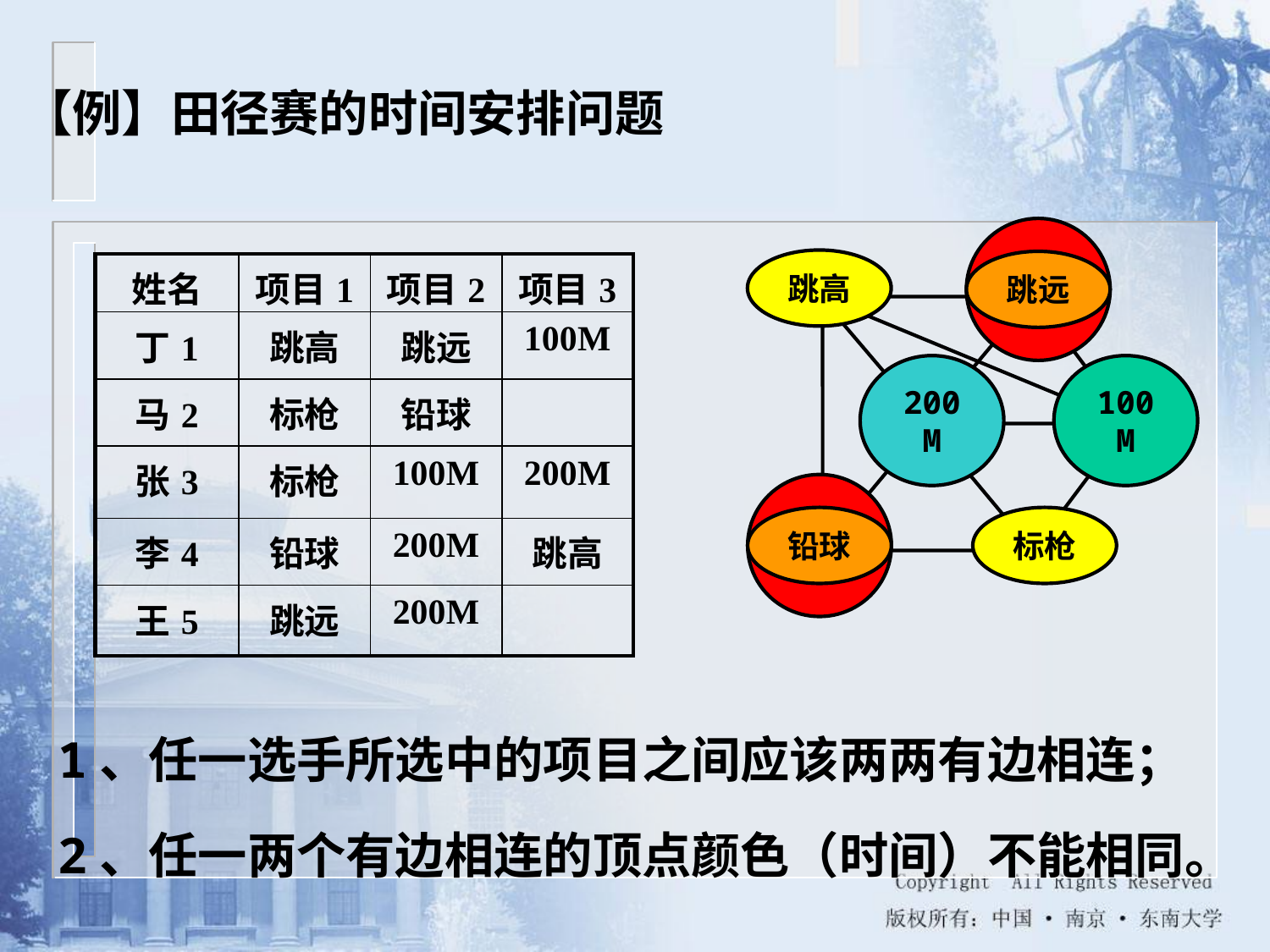

【例】田径赛的时间安排问题
跳高
跳远
跳远

200M
100M

铅球
铅球
标枪

| 姓名 | 项目1 | 项目2 | 项目3 |
| --- | --- | --- | --- |
| 丁1 | 跳高 | 跳远 | 100M |
| 马2 | 标枪 | 铅球 |  |
| 张3 | 标枪 | 100M | 200M |
| 李4 | 铅球 | 200M | 跳高 |
| 王5 | 跳远 | 200M |  |
1、任一选手所选中的项目之间应该两两有边相连；
2、任一两个有边相连的顶点颜色（时间）不能相同。